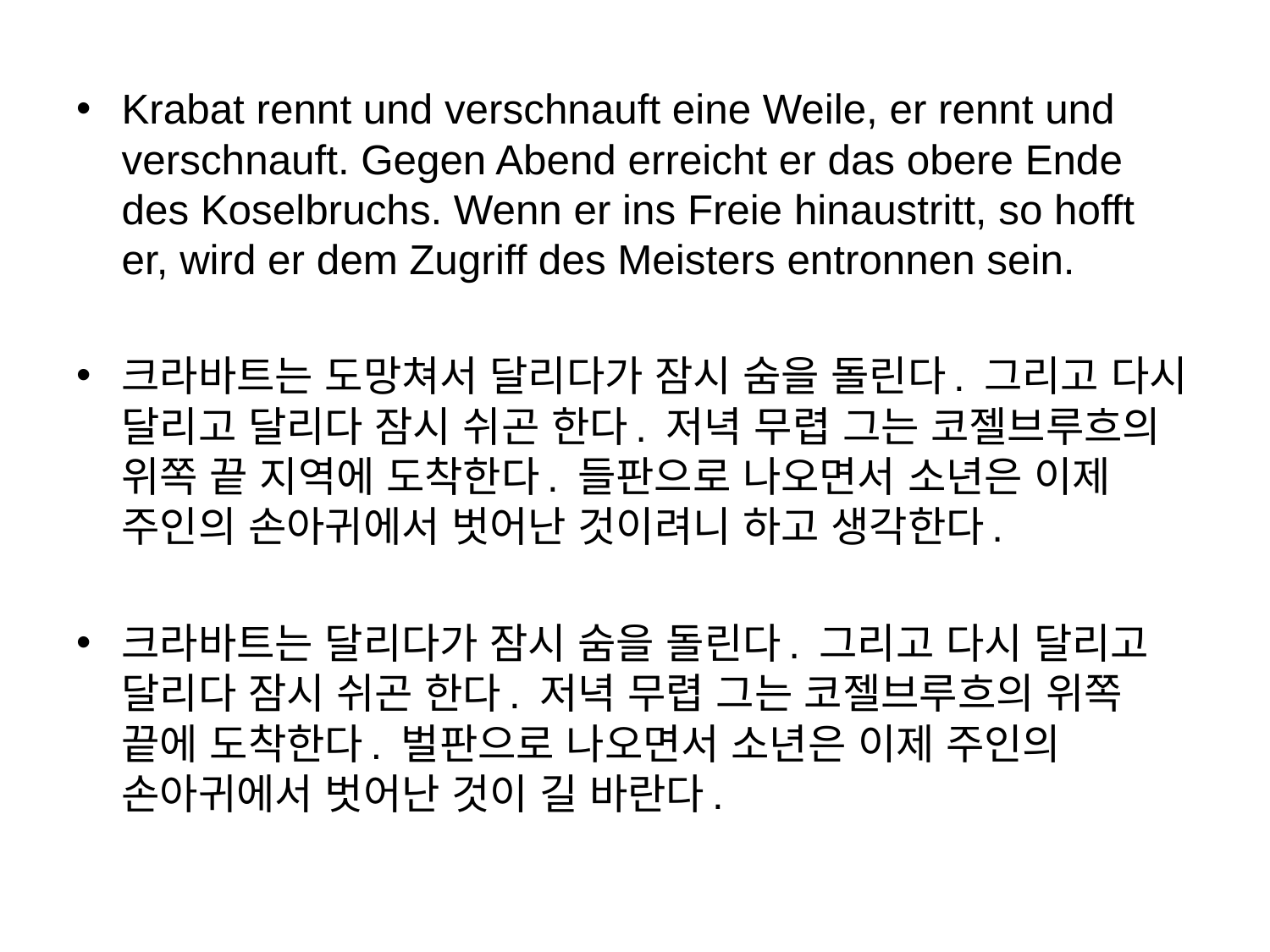

Krabat rennt und verschnauft eine Weile, er rennt und verschnauft. Gegen Abend erreicht er das obere Ende des Koselbruchs. Wenn er ins Freie hinaustritt, so hofft er, wird er dem Zugriff des Meisters entronnen sein.

크라바트는 도망쳐서 달리다가 잠시 숨을 돌린다. 그리고 다시 달리고 달리다 잠시 쉬곤 한다. 저녁 무렵 그는 코젤브루흐의 위쪽 끝 지역에 도착한다. 들판으로 나오면서 소년은 이제 주인의 손아귀에서 벗어난 것이려니 하고 생각한다.

크라바트는 달리다가 잠시 숨을 돌린다. 그리고 다시 달리고 달리다 잠시 쉬곤 한다. 저녁 무렵 그는 코젤브루흐의 위쪽 끝에 도착한다. 벌판으로 나오면서 소년은 이제 주인의 손아귀에서 벗어난 것이 길 바란다.